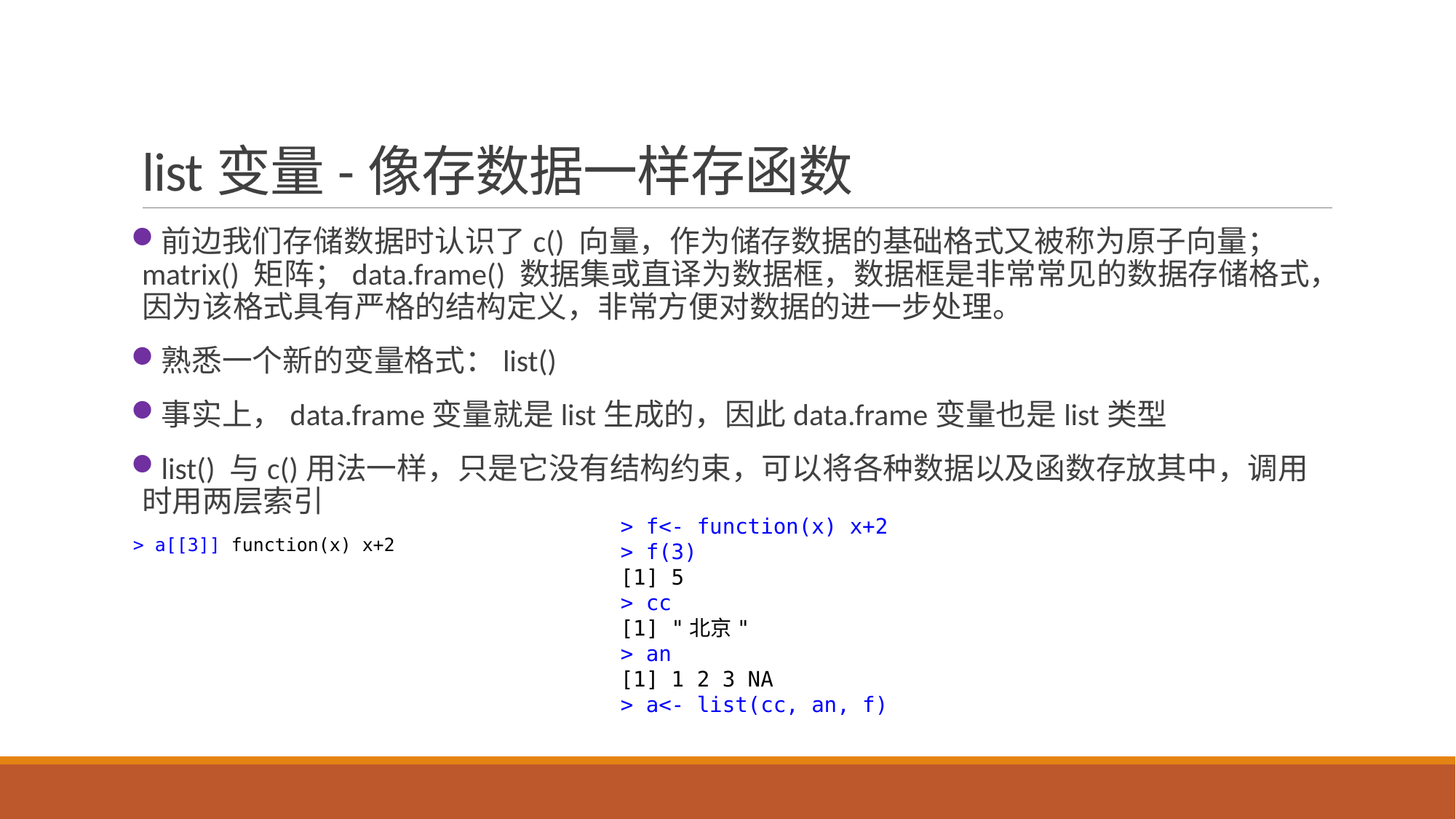

# list变量-像存数据一样存函数
前边我们存储数据时认识了c() 向量，作为储存数据的基础格式又被称为原子向量；matrix() 矩阵；data.frame() 数据集或直译为数据框，数据框是非常常见的数据存储格式，因为该格式具有严格的结构定义，非常方便对数据的进一步处理。
熟悉一个新的变量格式：list()
事实上，data.frame变量就是list生成的，因此data.frame变量也是list类型
list() 与c()用法一样，只是它没有结构约束，可以将各种数据以及函数存放其中，调用时用两层索引

> f<- function(x) x+2
> f(3)
[1] 5
> cc
[1] "北京"
> an
[1] 1 2 3 NA
> a<- list(cc, an, f)
> a[[3]] function(x) x+2